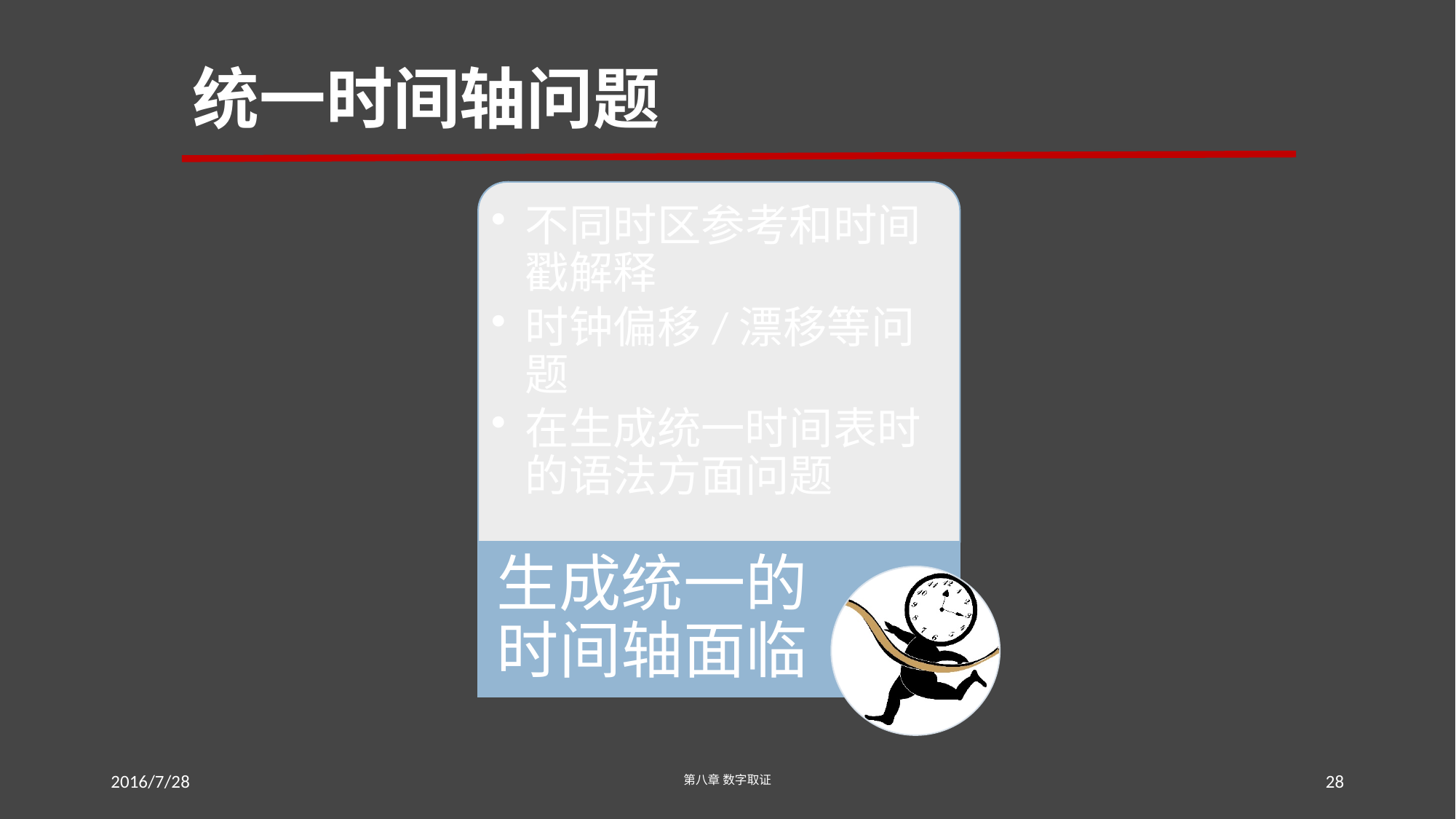

# 统一时间轴问题
不同时区参考和时间戳解释
时钟偏移/漂移等问题
在生成统一时间表时的语法方面问题
生成统一的时间轴面临
2016/7/28
第八章 数字取证
28